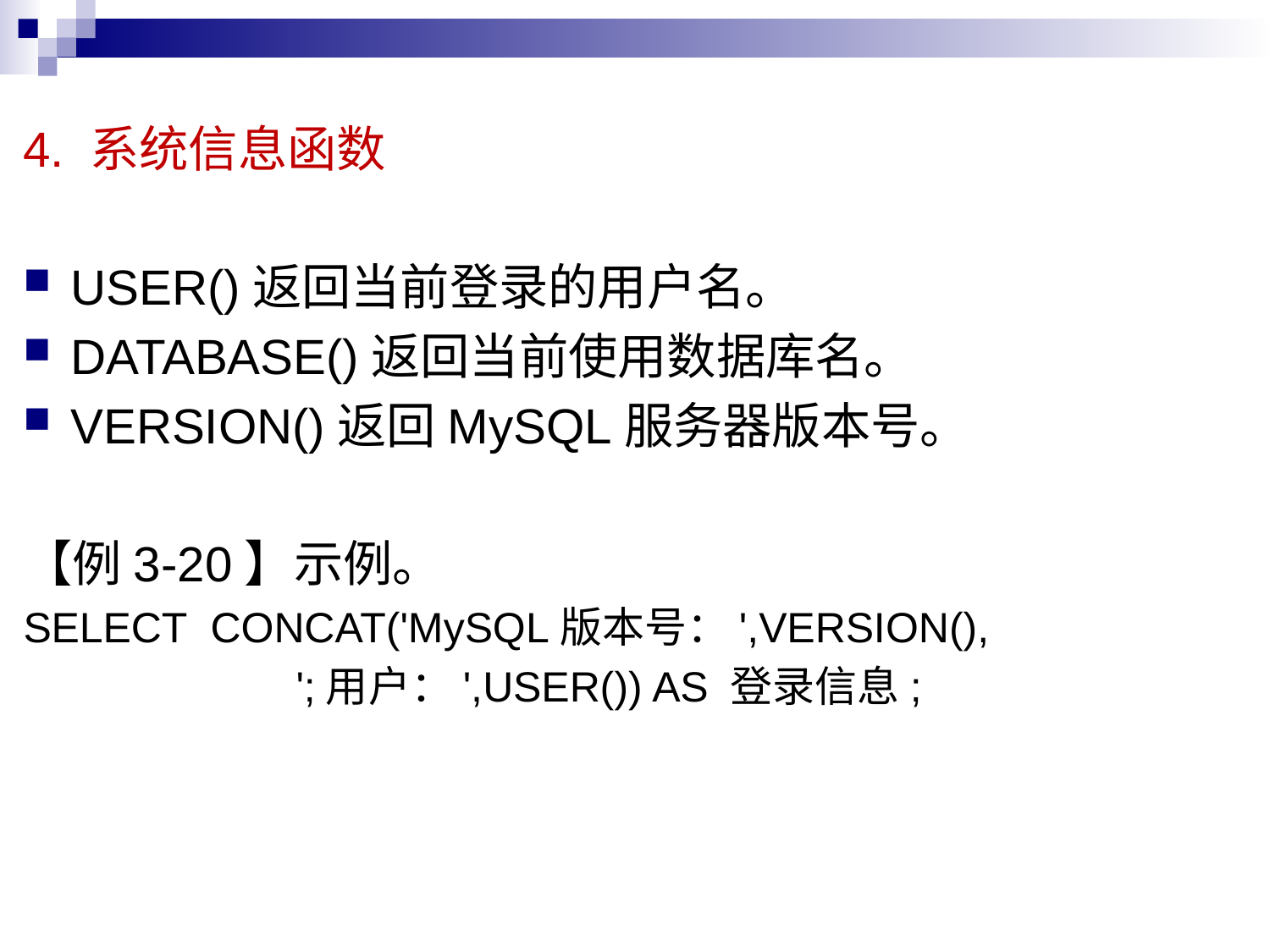

4. 系统信息函数

USER()返回当前登录的用户名。
DATABASE()返回当前使用数据库名。
VERSION()返回MySQL服务器版本号。

【例3-20】示例。
SELECT  CONCAT('MySQL版本号：',VERSION(),
                       ';用户：',USER()) AS 登录信息;